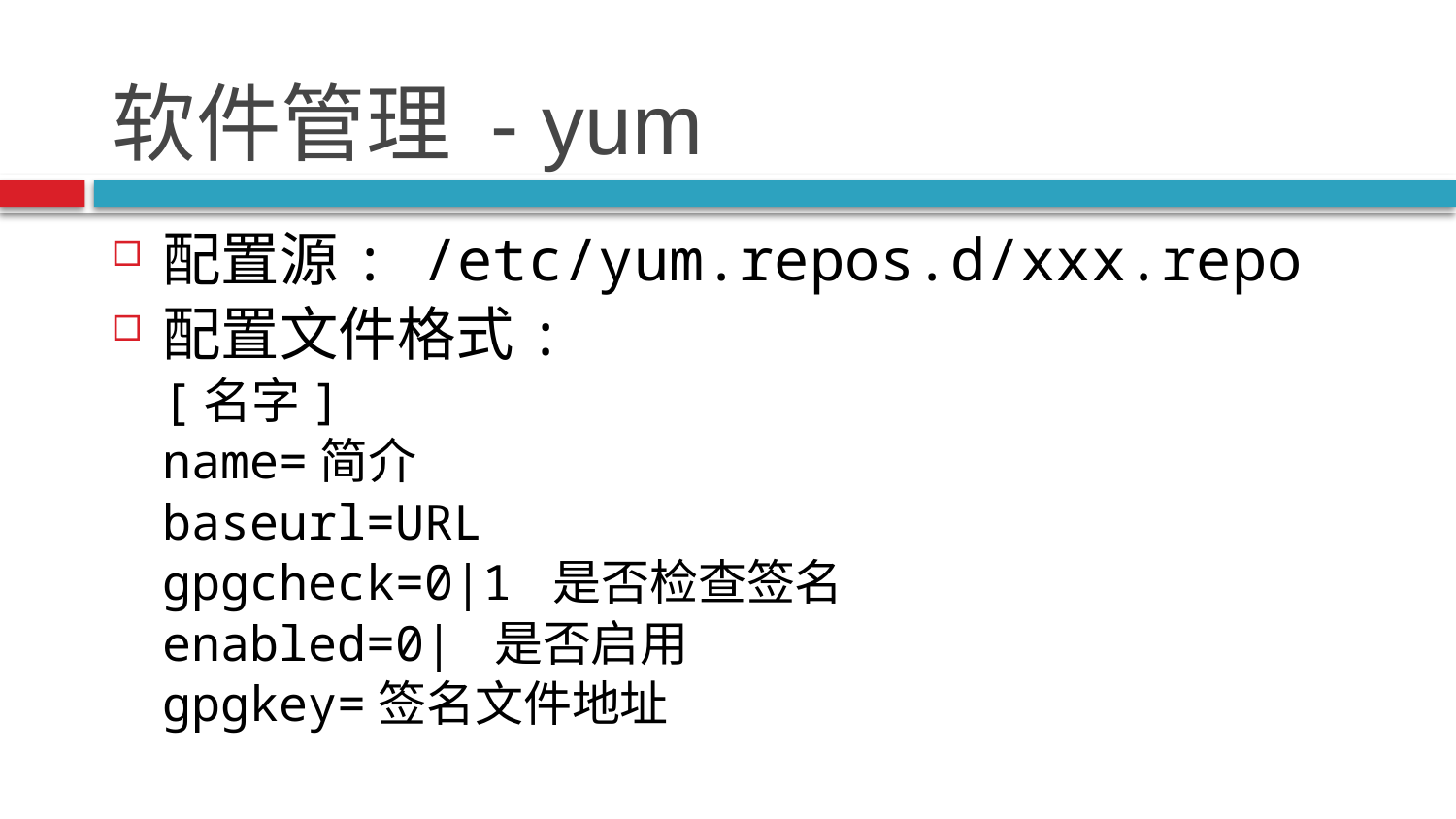

# 软件管理 - yum
配置源: /etc/yum.repos.d/xxx.repo
配置文件格式:
[名字]
name=简介
baseurl=URL
gpgcheck=0|1 是否检查签名
enabled=0| 是否启用
gpgkey=签名文件地址